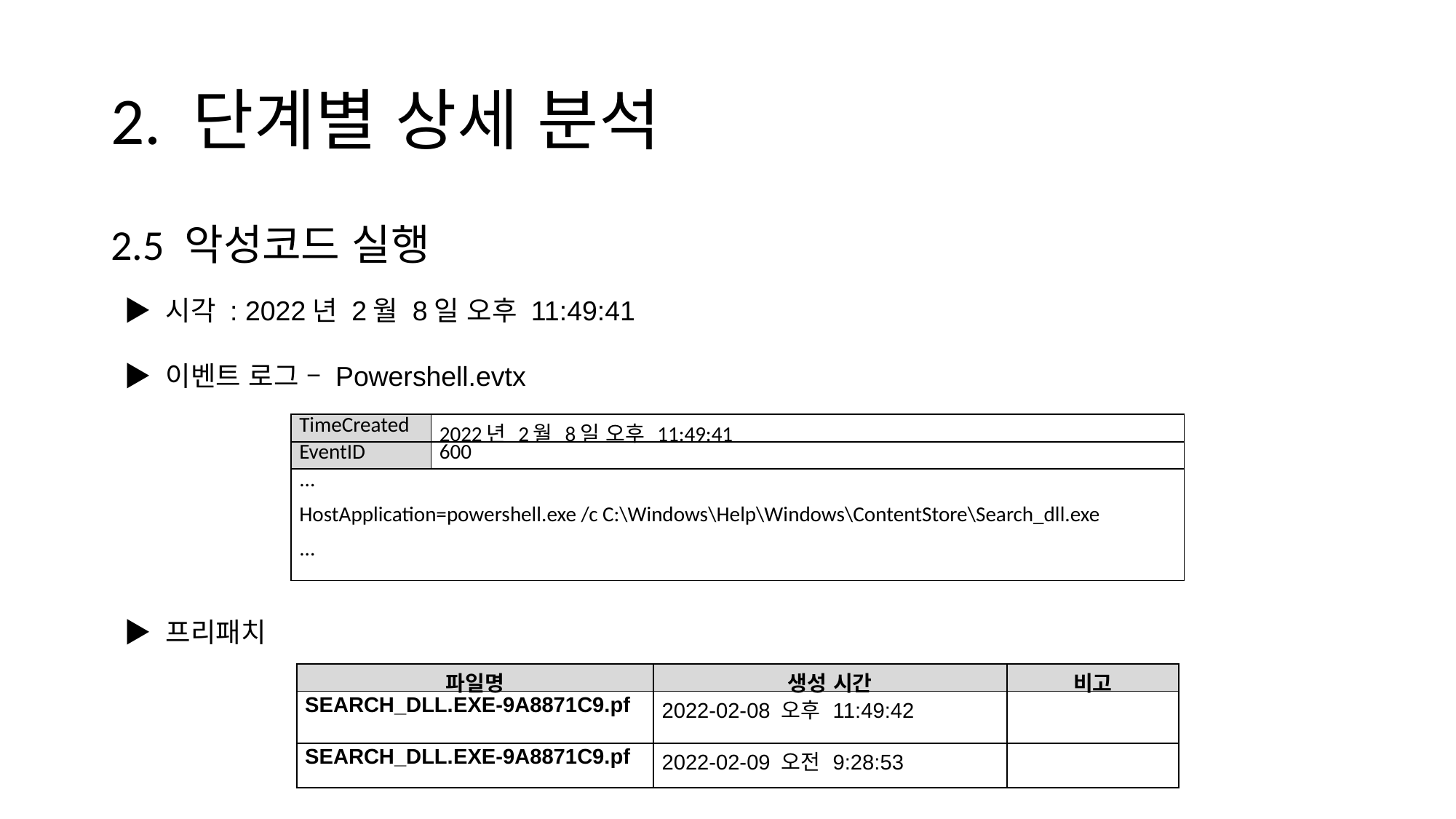

# 2. 단계별 상세 분석
2.5 악성코드 실행

▶ 시각 : 2022년 2월 8일 오후 11:49:41

▶ 이벤트 로그 – Powershell.evtx

▶ 프리패치

| TimeCreated | 2022년 2월 8일 오후 11:49:41 |
| --- | --- |
| EventID | 600 |
| ... HostApplication=powershell.exe /c C:\Windows\Help\Windows\ContentStore\Search\_dll.exe ... |  |
| 파일명 | 생성 시간 | 비고 |
| --- | --- | --- |
| SEARCH\_DLL.EXE-9A8871C9.pf | 2022-02-08 오후 11:49:42 |  |
| SEARCH\_DLL.EXE-9A8871C9.pf | 2022-02-09 오전 9:28:53 |  |